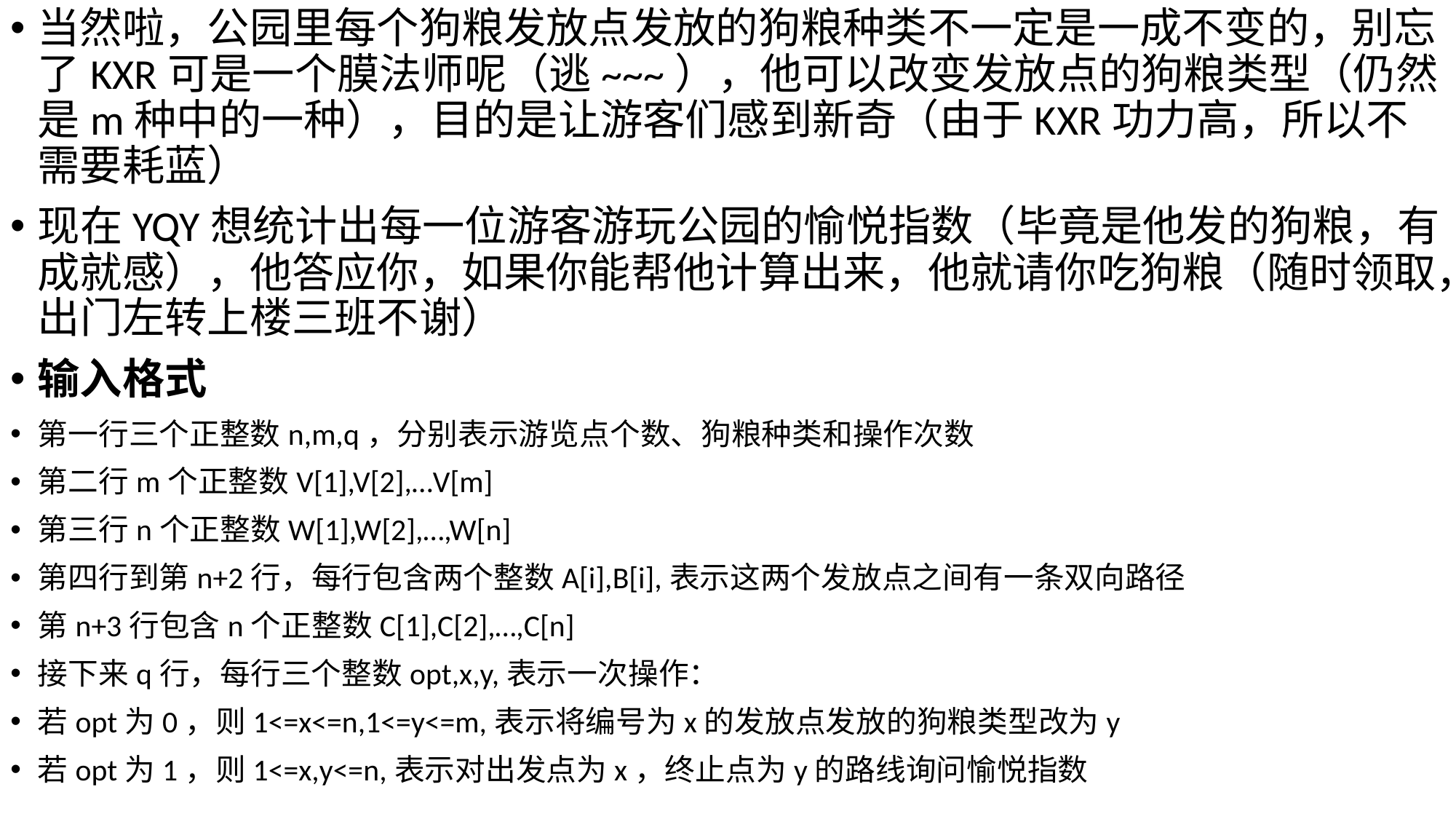

当然啦，公园里每个狗粮发放点发放的狗粮种类不一定是一成不变的，别忘了KXR可是一个膜法师呢（逃~~~），他可以改变发放点的狗粮类型（仍然是m种中的一种），目的是让游客们感到新奇（由于KXR功力高，所以不需要耗蓝）
现在YQY想统计出每一位游客游玩公园的愉悦指数（毕竟是他发的狗粮，有成就感），他答应你，如果你能帮他计算出来，他就请你吃狗粮（随时领取，出门左转上楼三班不谢）
输入格式
第一行三个正整数n,m,q，分别表示游览点个数、狗粮种类和操作次数
第二行m个正整数V[1],V[2],…V[m]
第三行n个正整数W[1],W[2],…,W[n]
第四行到第n+2行，每行包含两个整数A[i],B[i],表示这两个发放点之间有一条双向路径
第n+3行包含n个正整数C[1],C[2],…,C[n]
接下来q行，每行三个整数opt,x,y,表示一次操作：
若opt为0，则1<=x<=n,1<=y<=m,表示将编号为x的发放点发放的狗粮类型改为y
若opt为1，则1<=x,y<=n,表示对出发点为x，终止点为y的路线询问愉悦指数